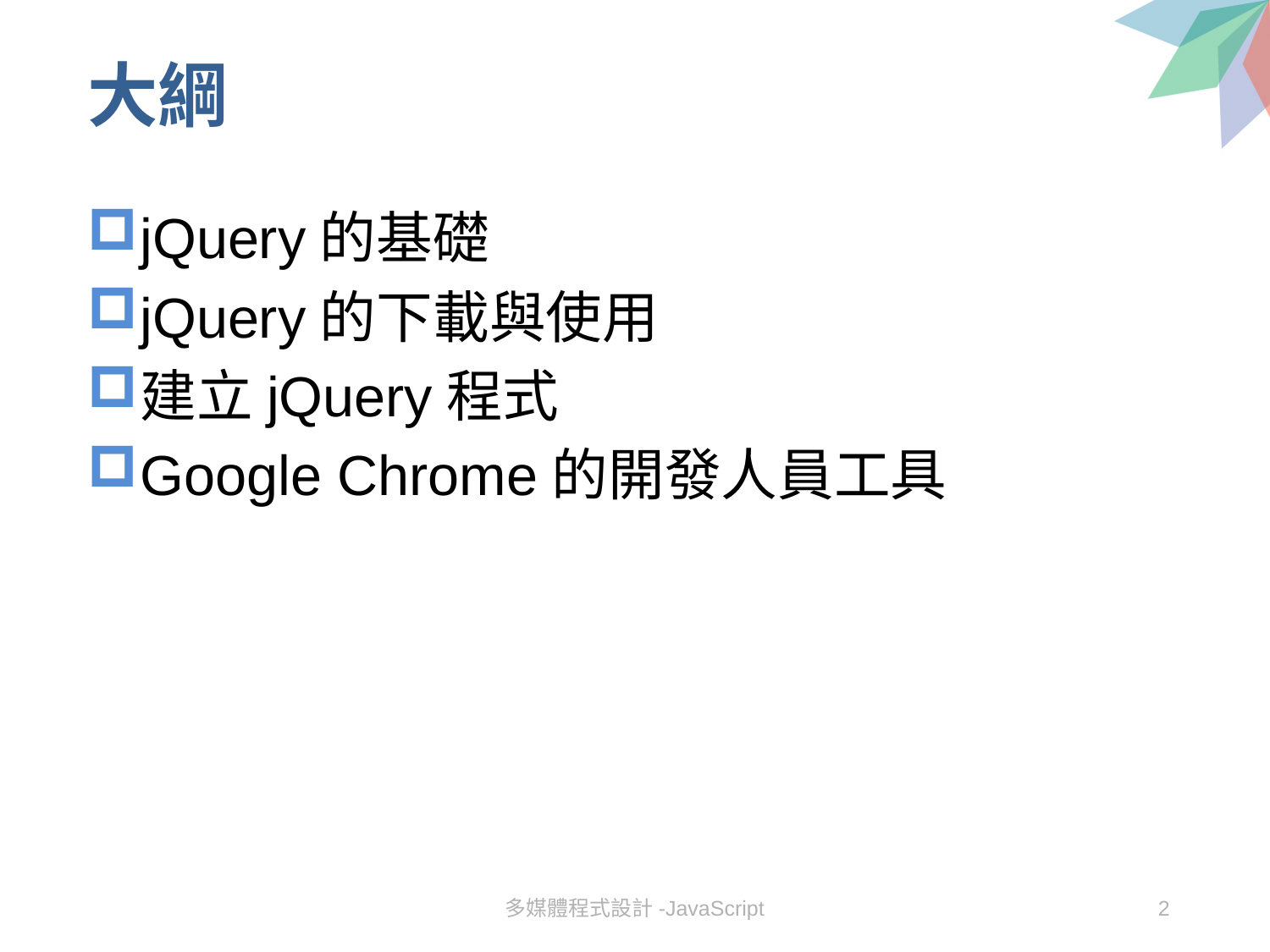

# 大綱
jQuery的基礎
jQuery的下載與使用
建立jQuery程式
Google Chrome的開發人員工具
多媒體程式設計-JavaScript
2